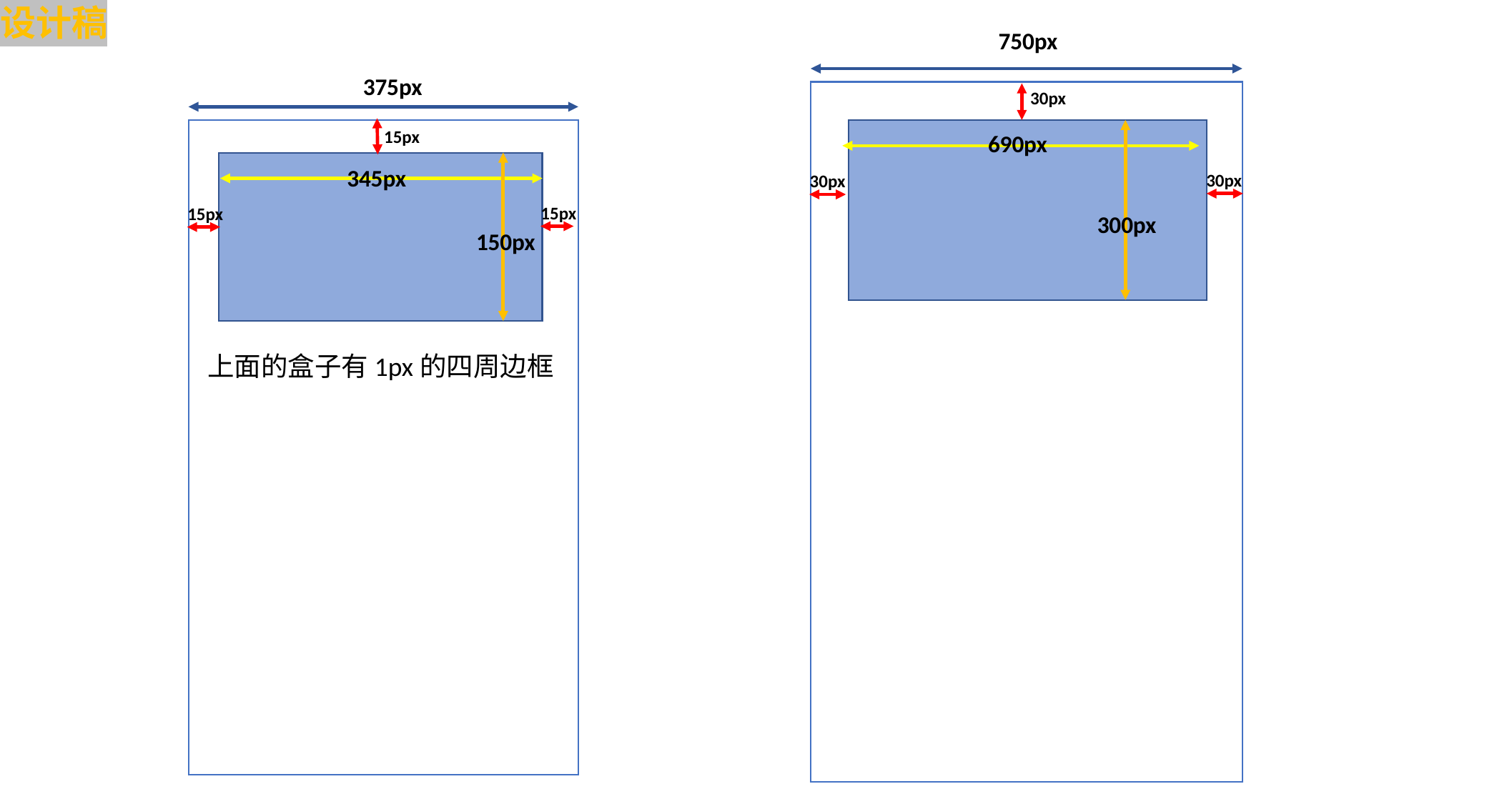

设计稿
750px
375px
30px

15px
690px

345px
30px
30px
15px
15px
300px
150px
上面的盒子有1px的四周边框